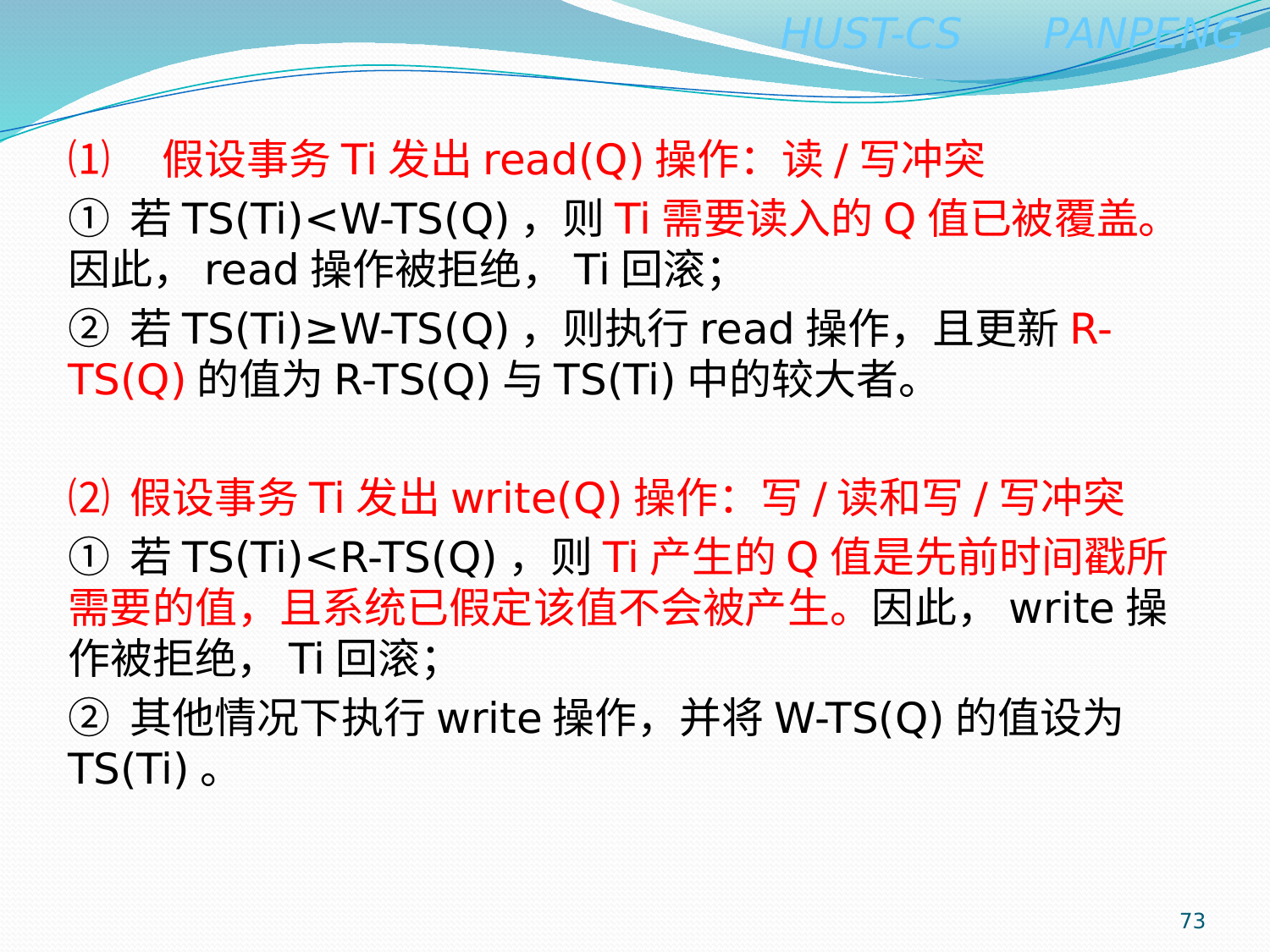

⑴　假设事务Ti发出read(Q)操作：读/写冲突
① 若TS(Ti)<W-TS(Q)，则Ti需要读入的Q值已被覆盖。因此，read操作被拒绝，Ti回滚；
② 若TS(Ti)≥W-TS(Q)，则执行read操作，且更新R-TS(Q)的值为R-TS(Q)与TS(Ti)中的较大者。

⑵ 假设事务Ti发出write(Q)操作：写/读和写/写冲突
① 若TS(Ti)<R-TS(Q)，则Ti产生的Q值是先前时间戳所需要的值，且系统已假定该值不会被产生。因此，write操作被拒绝，Ti回滚；
② 其他情况下执行write操作，并将W-TS(Q)的值设为TS(Ti)。
73